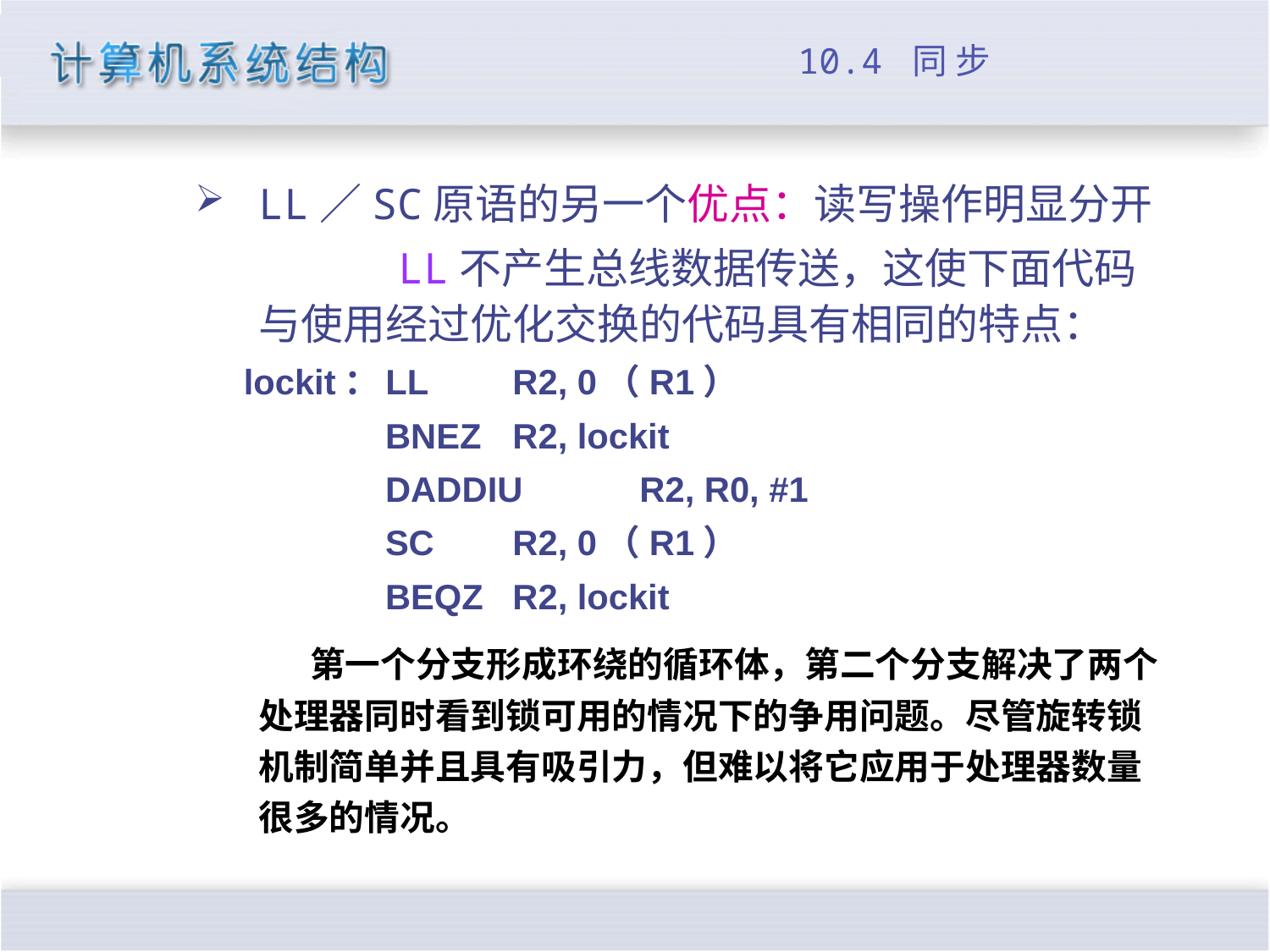

# 10.4 同 步
LL／SC原语的另一个优点：读写操作明显分开
        LL不产生总线数据传送，这使下面代码与使用经过优化交换的代码具有相同的特点：
     lockit：	LL	R2, 0（R1）
	             BNEZ	R2, lockit
	             DADDIU	R2, R0, #1
	             SC	R2, 0（R1）
	             BEQZ	R2, lockit
           第一个分支形成环绕的循环体，第二个分支解决了两个处理器同时看到锁可用的情况下的争用问题。尽管旋转锁机制简单并且具有吸引力，但难以将它应用于处理器数量很多的情况。